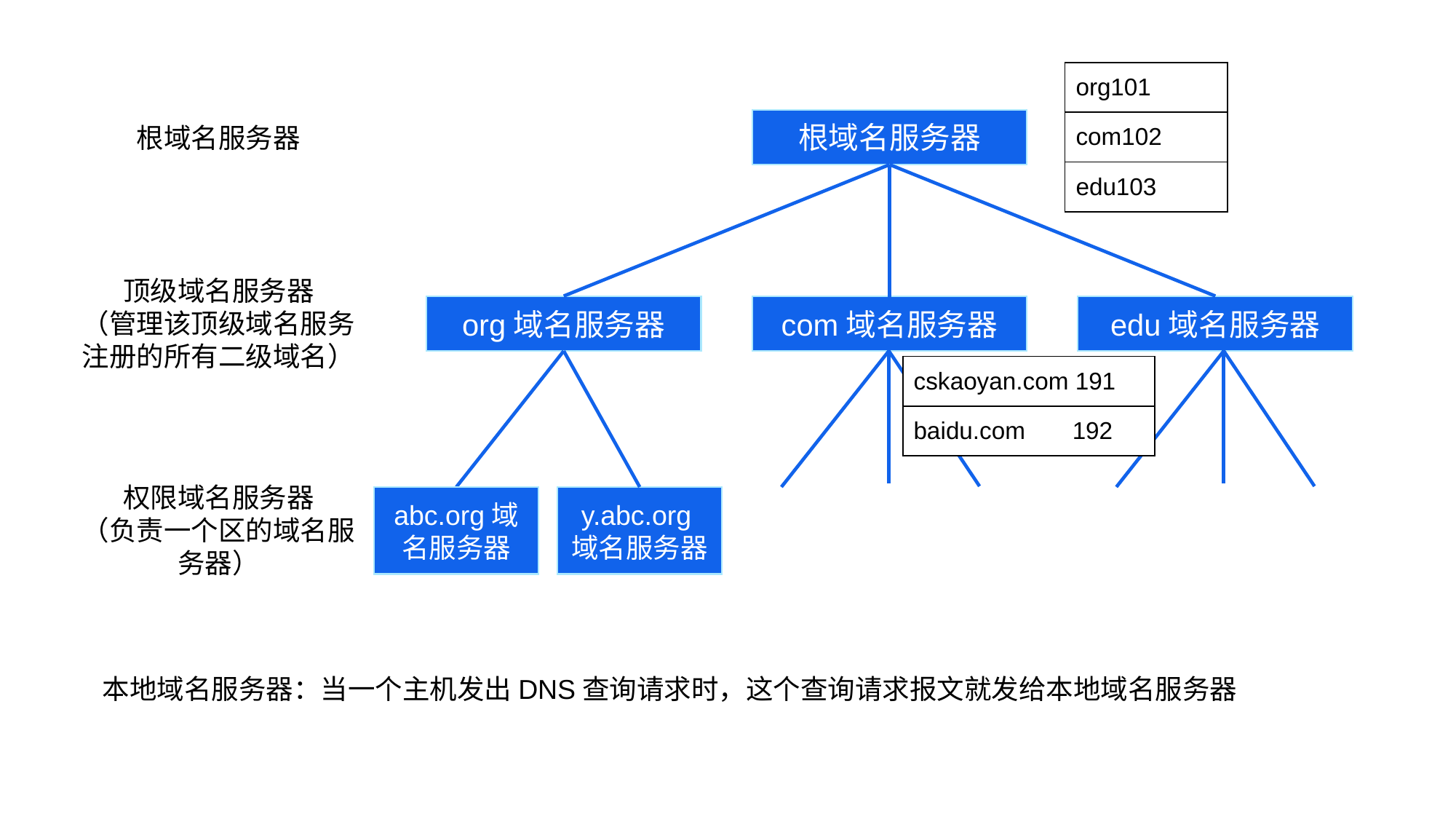

| org101 |
| --- |
| com102 |
| edu103 |
根域名服务器
根域名服务器
顶级域名服务器
（管理该顶级域名服务注册的所有二级域名）
org域名服务器
com域名服务器
edu域名服务器
| cskaoyan.com 191 |
| --- |
| baidu.com 192 |
权限域名服务器
（负责一个区的域名服务器）
abc.org域名服务器
y.abc.org域名服务器
本地域名服务器：当一个主机发出DNS查询请求时，这个查询请求报文就发给本地域名服务器